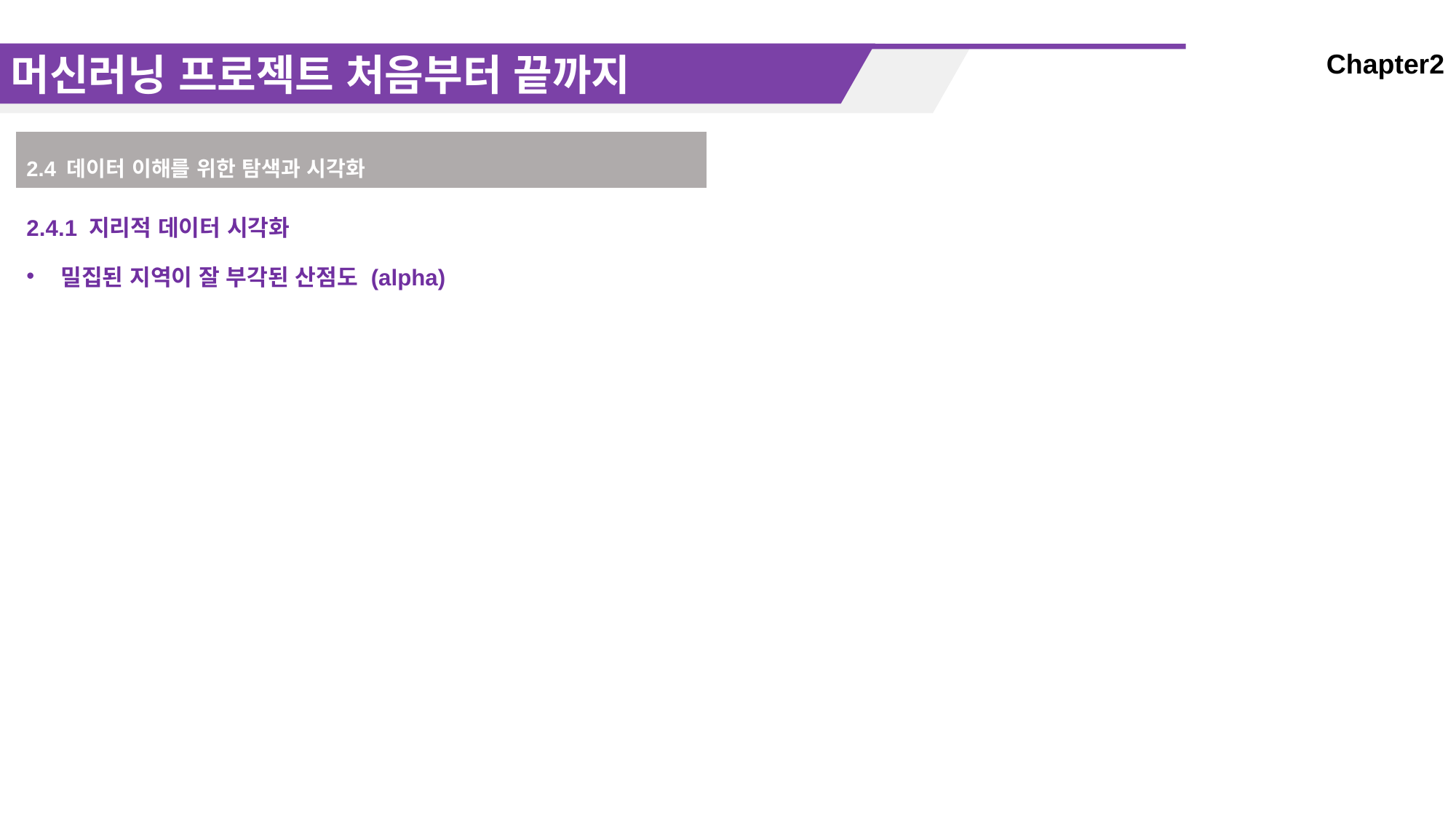

머신러닝 프로젝트 처음부터 끝까지
Chapter2

| 매개변수 조절 |
| --- |
|  |
| 2.4 데이터 이해를 위한 탐색과 시각화 |
| --- |
| 2.4.1 지리적 데이터 시각화 밀집된 지역이 잘 부각된 산점도 (alpha) |
|  |